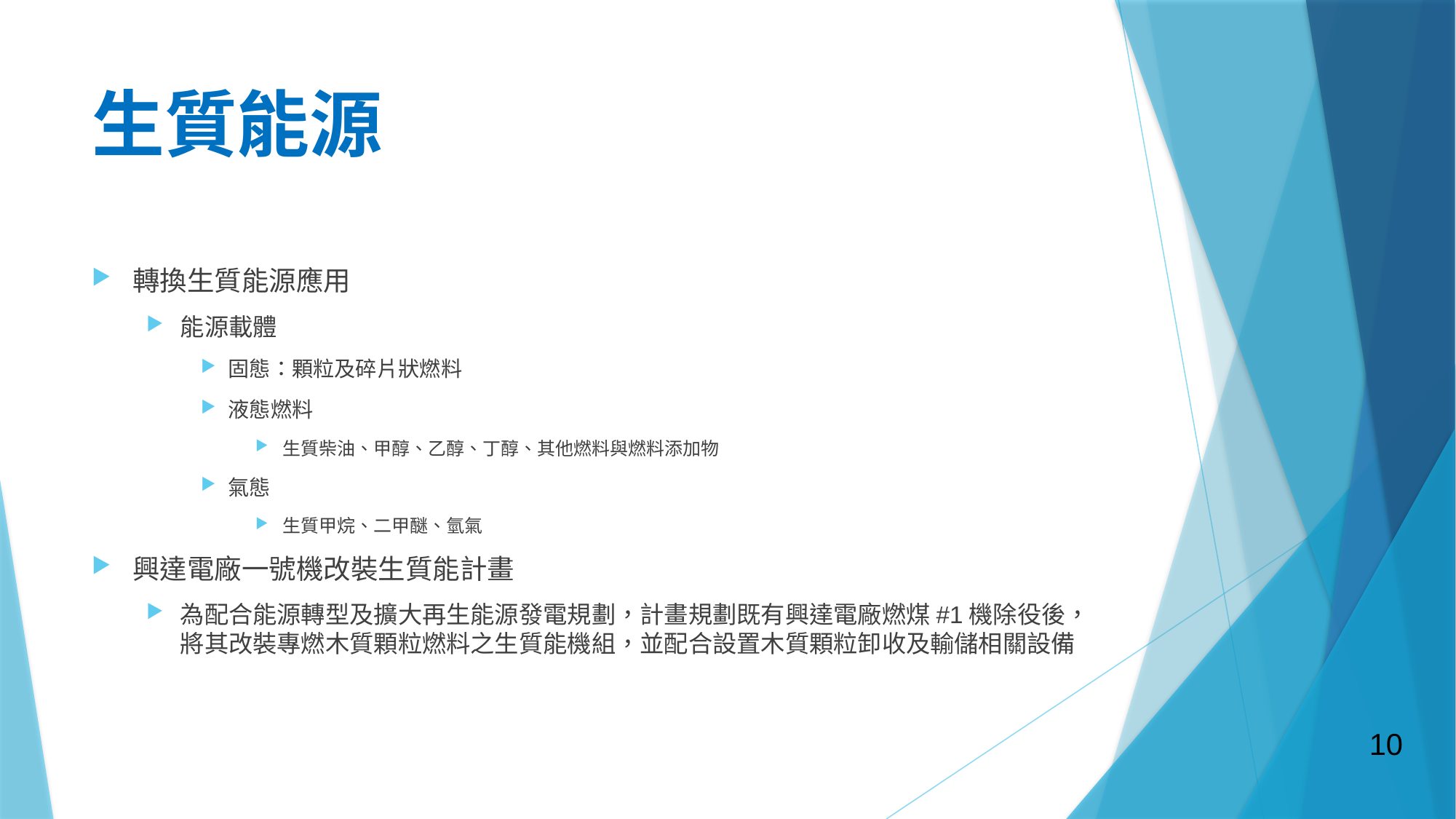

# 生質能源
轉換生質能源應用
能源載體
固態：顆粒及碎片狀燃料
液態燃料
生質柴油、甲醇、乙醇、丁醇、其他燃料與燃料添加物
氣態
生質甲烷、二甲醚、氫氣
興達電廠一號機改裝生質能計畫
為配合能源轉型及擴大再生能源發電規劃，計畫規劃既有興達電廠燃煤#1機除役後，將其改裝專燃木質顆粒燃料之生質能機組，並配合設置木質顆粒卸收及輸儲相關設備

10